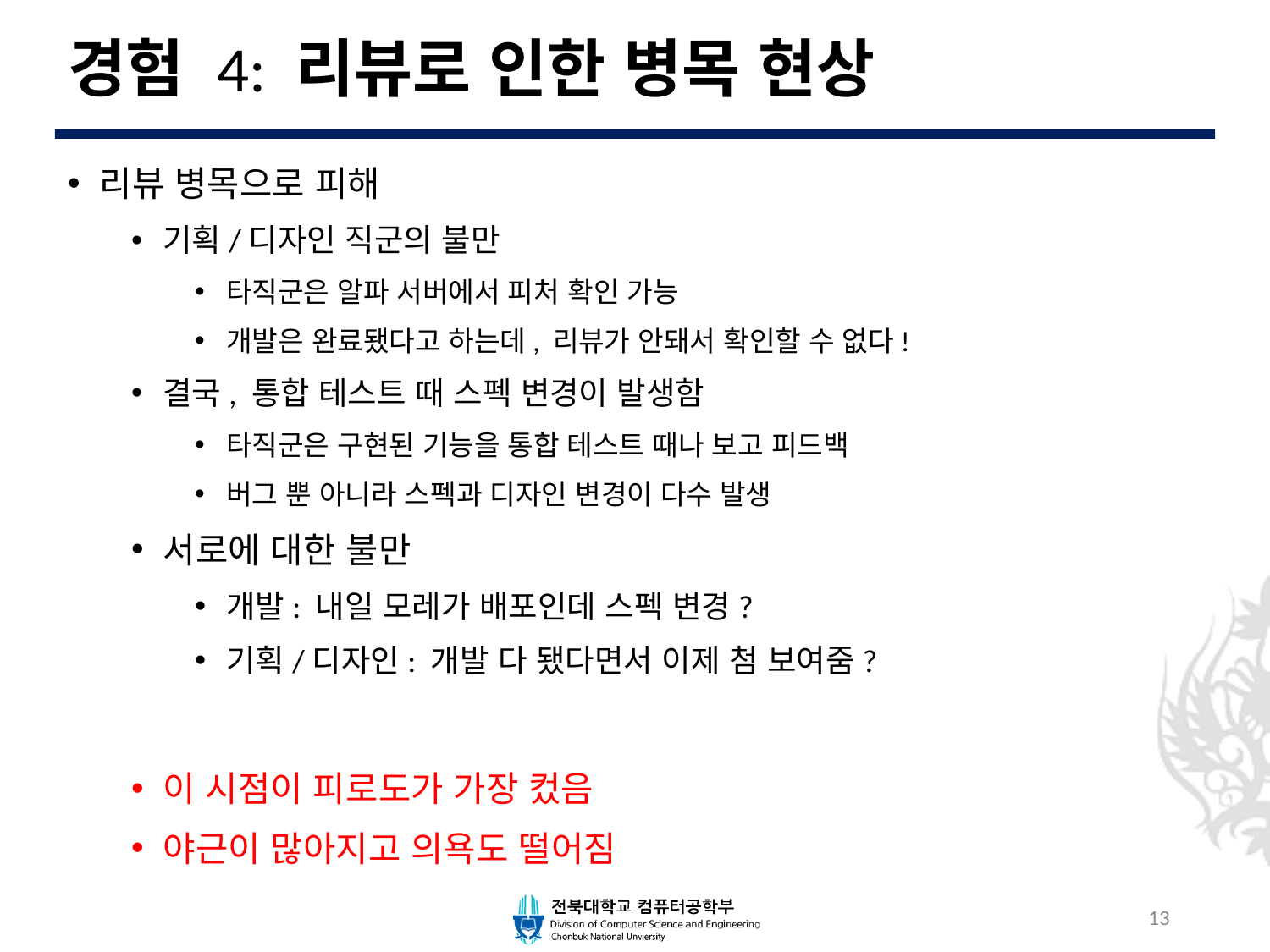

# 경험 4: 리뷰로 인한 병목 현상
리뷰 병목으로 피해
기획/디자인 직군의 불만
타직군은 알파 서버에서 피처 확인 가능
개발은 완료됐다고 하는데, 리뷰가 안돼서 확인할 수 없다!
결국, 통합 테스트 때 스펙 변경이 발생함
타직군은 구현된 기능을 통합 테스트 때나 보고 피드백
버그 뿐 아니라 스펙과 디자인 변경이 다수 발생
서로에 대한 불만
개발: 내일 모레가 배포인데 스펙 변경?
기획/디자인: 개발 다 됐다면서 이제 첨 보여줌?

이 시점이 피로도가 가장 컸음
야근이 많아지고 의욕도 떨어짐
13